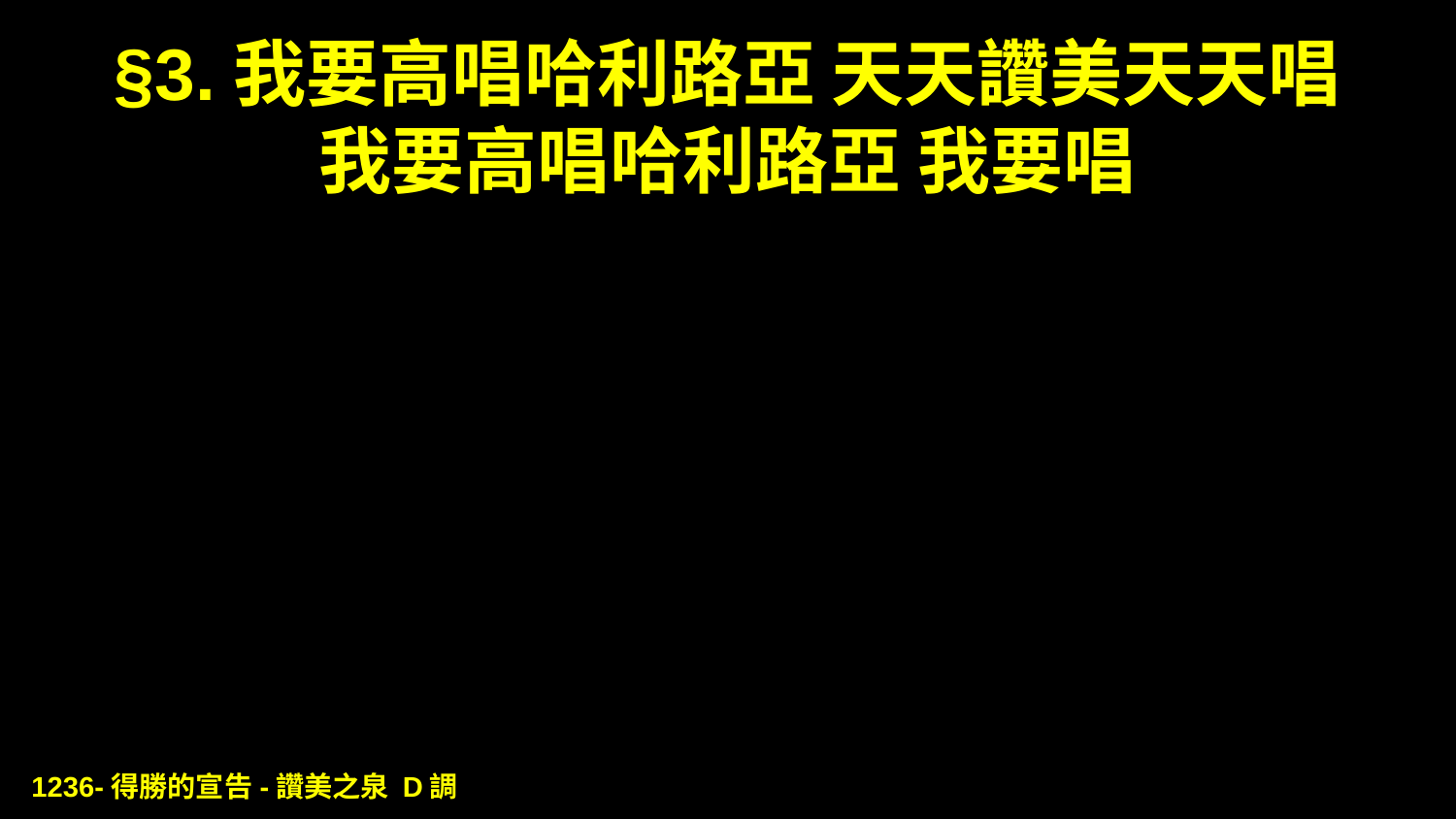

# §3.我要高唱哈利路亞 天天讚美天天唱 我要高唱哈利路亞 我要唱
1236-得勝的宣告-讚美之泉 D調